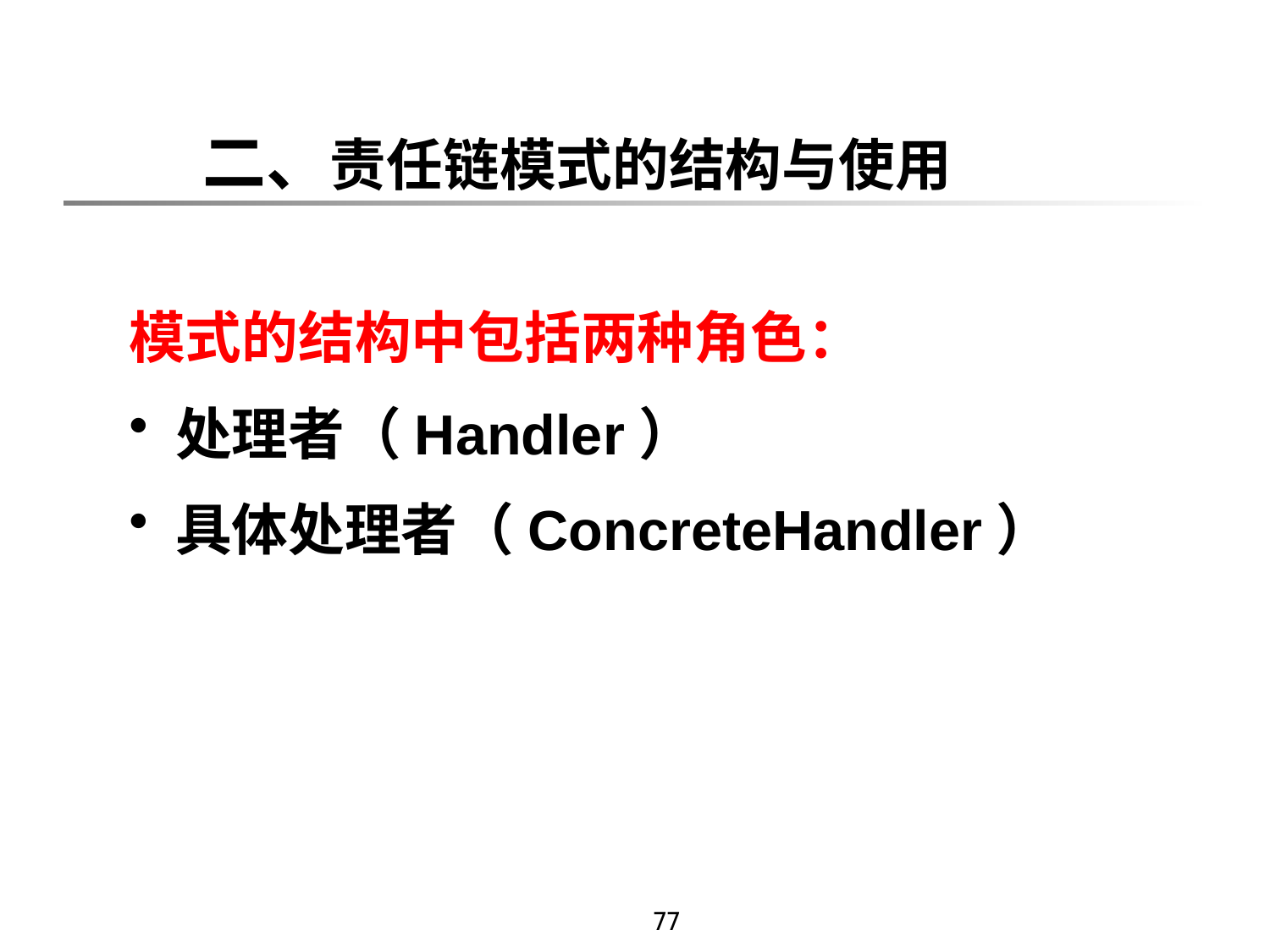

二、责任链模式的结构与使用

模式的结构中包括两种角色：
 处理者（Handler）
 具体处理者（ConcreteHandler）

77